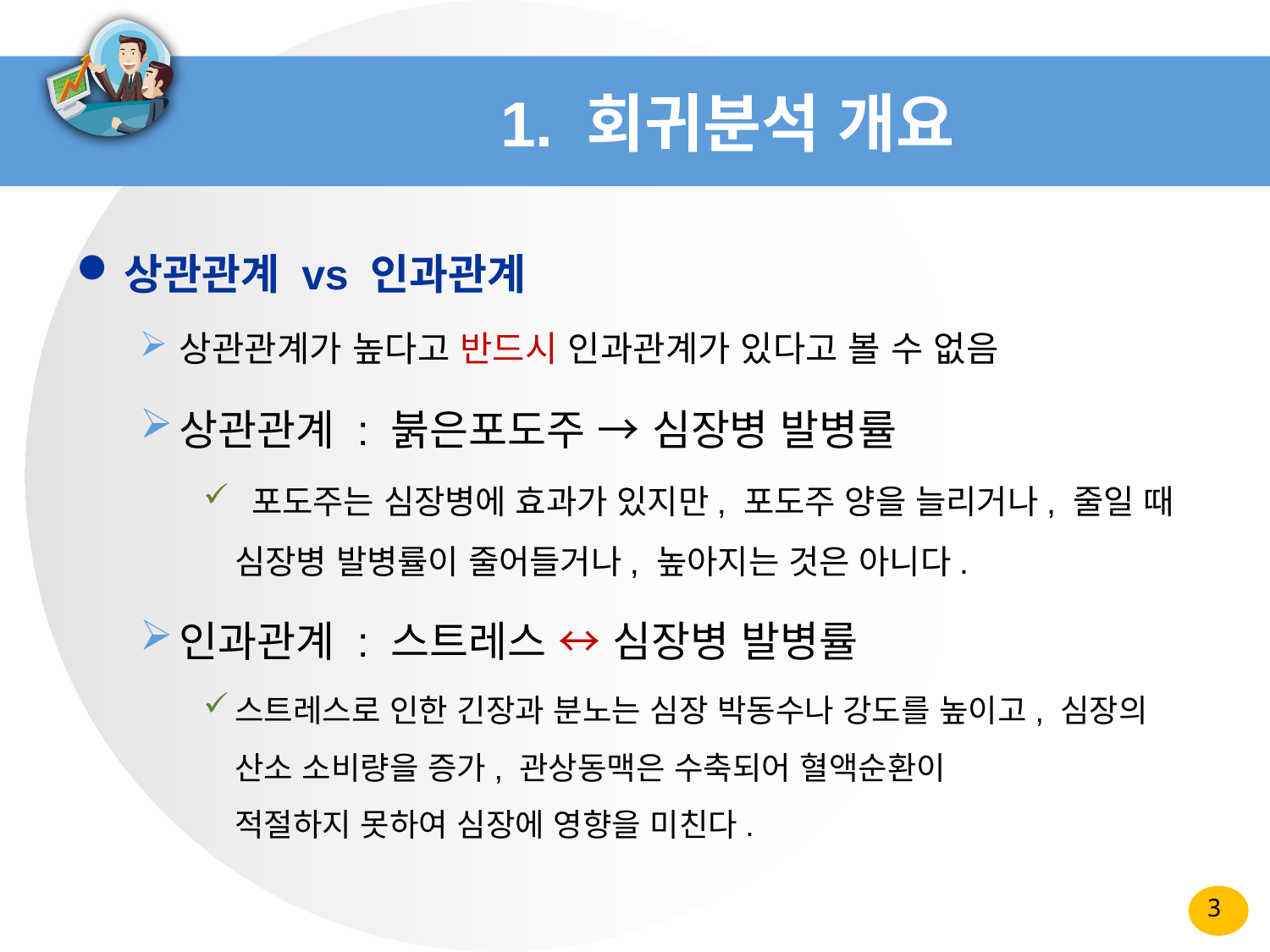

# 1. 회귀분석 개요
상관관계 vs 인과관계
상관관계가 높다고 반드시 인과관계가 있다고 볼 수 없음
상관관계 : 붉은포도주 → 심장병 발병률
 포도주는 심장병에 효과가 있지만, 포도주 양을 늘리거나, 줄일 때 심장병 발병률이 줄어들거나, 높아지는 것은 아니다.
인과관계 : 스트레스 ↔ 심장병 발병률
스트레스로 인한 긴장과 분노는 심장 박동수나 강도를 높이고, 심장의 산소 소비량을 증가, 관상동맥은 수축되어 혈액순환이
적절하지 못하여 심장에 영향을 미친다.
3